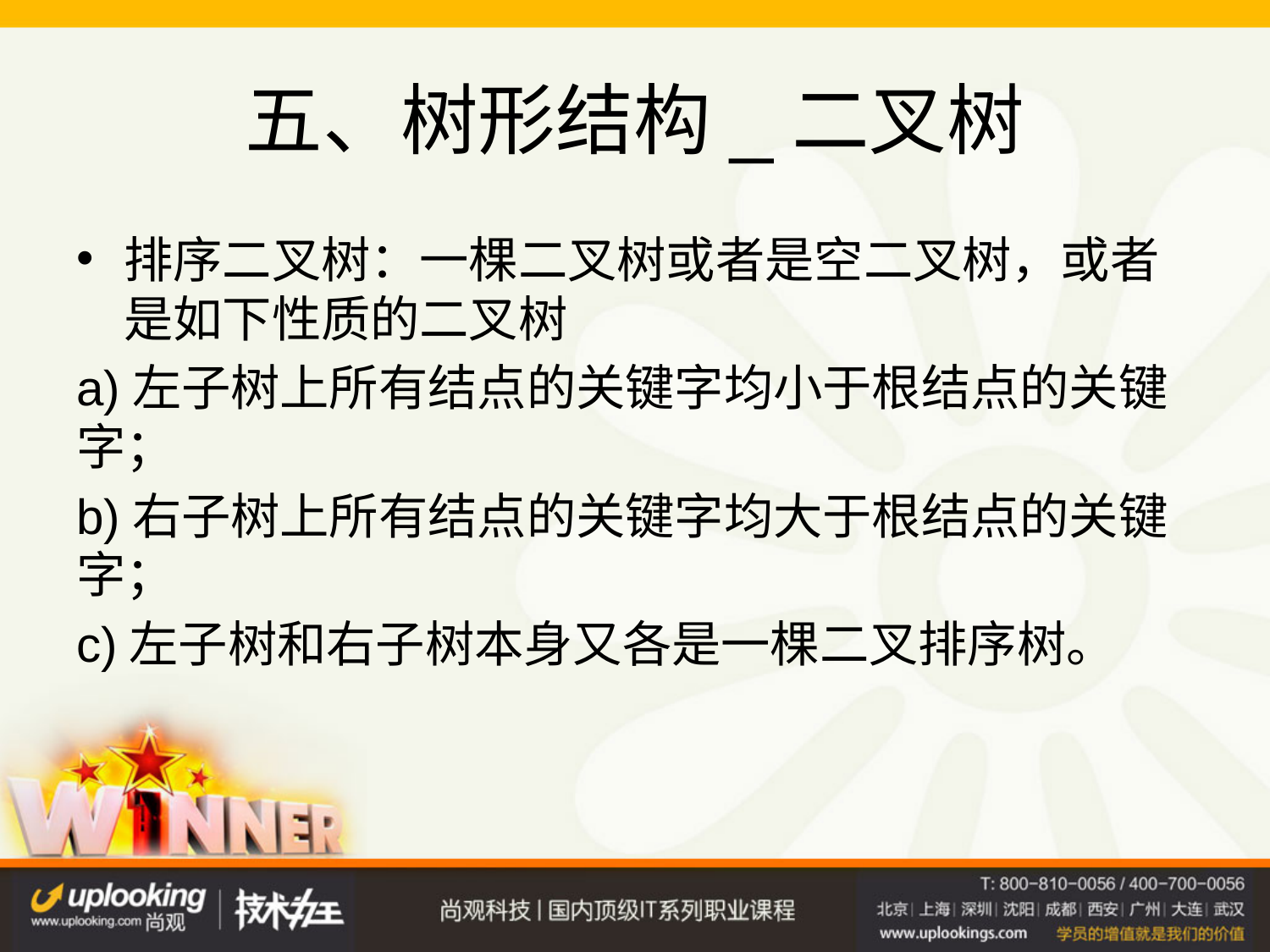

# 五、树形结构_二叉树
排序二叉树：一棵二叉树或者是空二叉树，或者是如下性质的二叉树
a)左子树上所有结点的关键字均小于根结点的关键字；
b)右子树上所有结点的关键字均大于根结点的关键字；
c)左子树和右子树本身又各是一棵二叉排序树。